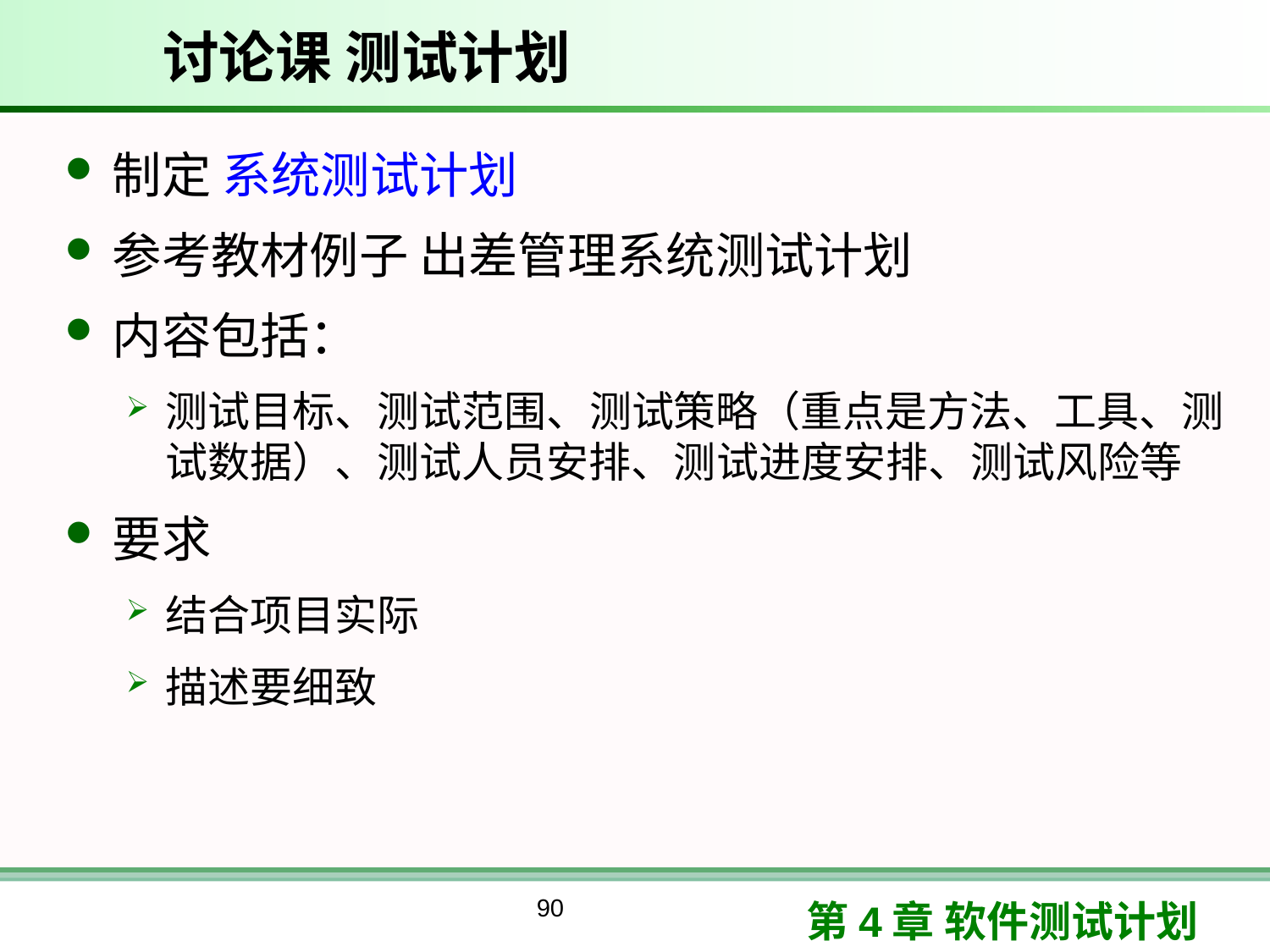

# 讨论课 测试计划
制定 系统测试计划
参考教材例子 出差管理系统测试计划
内容包括：
测试目标、测试范围、测试策略（重点是方法、工具、测试数据）、测试人员安排、测试进度安排、测试风险等
要求
结合项目实际
描述要细致
90